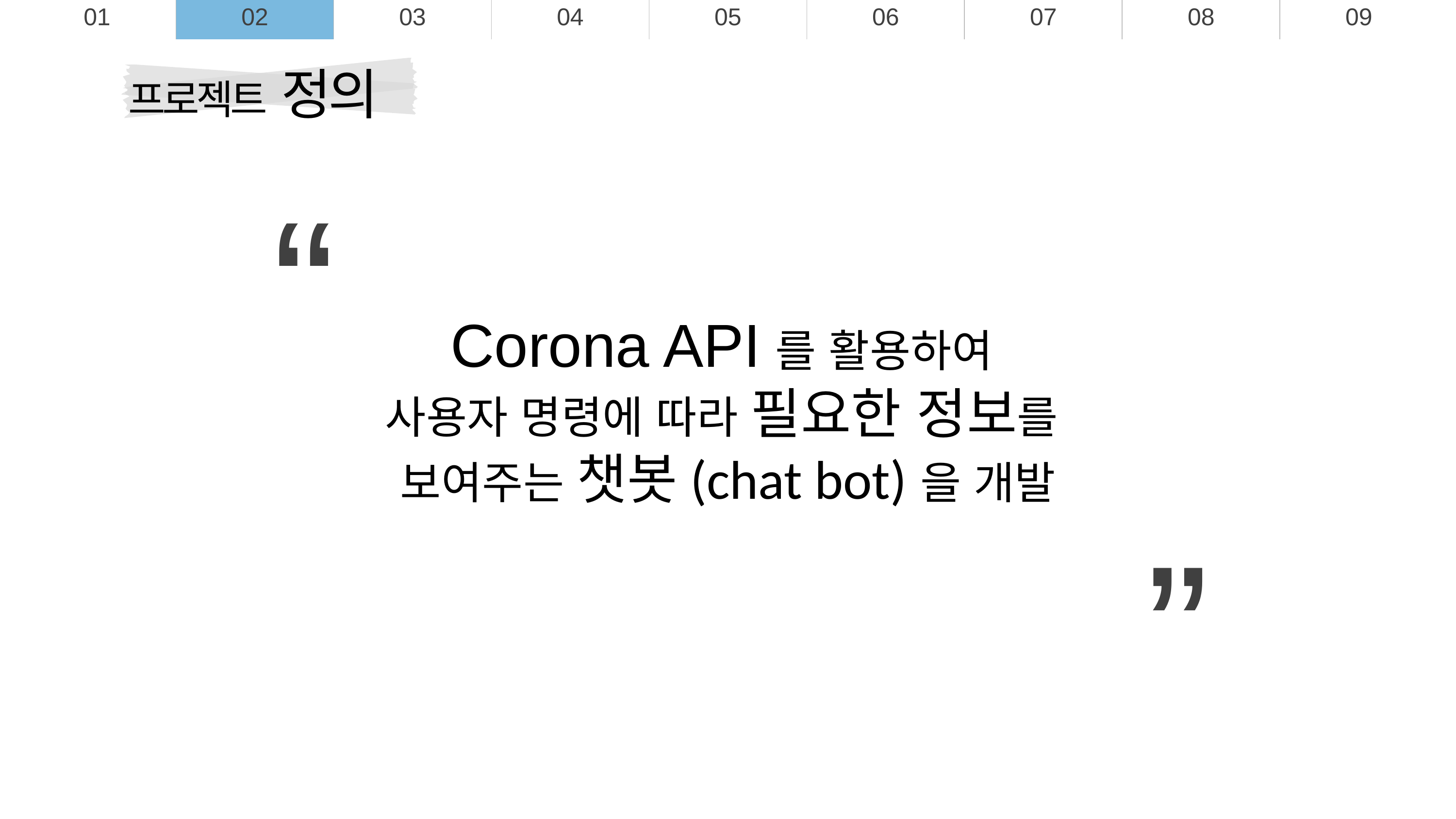

| 01 | 02 | 03 | 04 | 05 | 06 | 07 | 08 | 09 |
| --- | --- | --- | --- | --- | --- | --- | --- | --- |
프로젝트 정의

“

										 		”
Corona API를 활용하여
사용자 명령에 따라 필요한 정보를
보여주는 챗봇(chat bot)을 개발